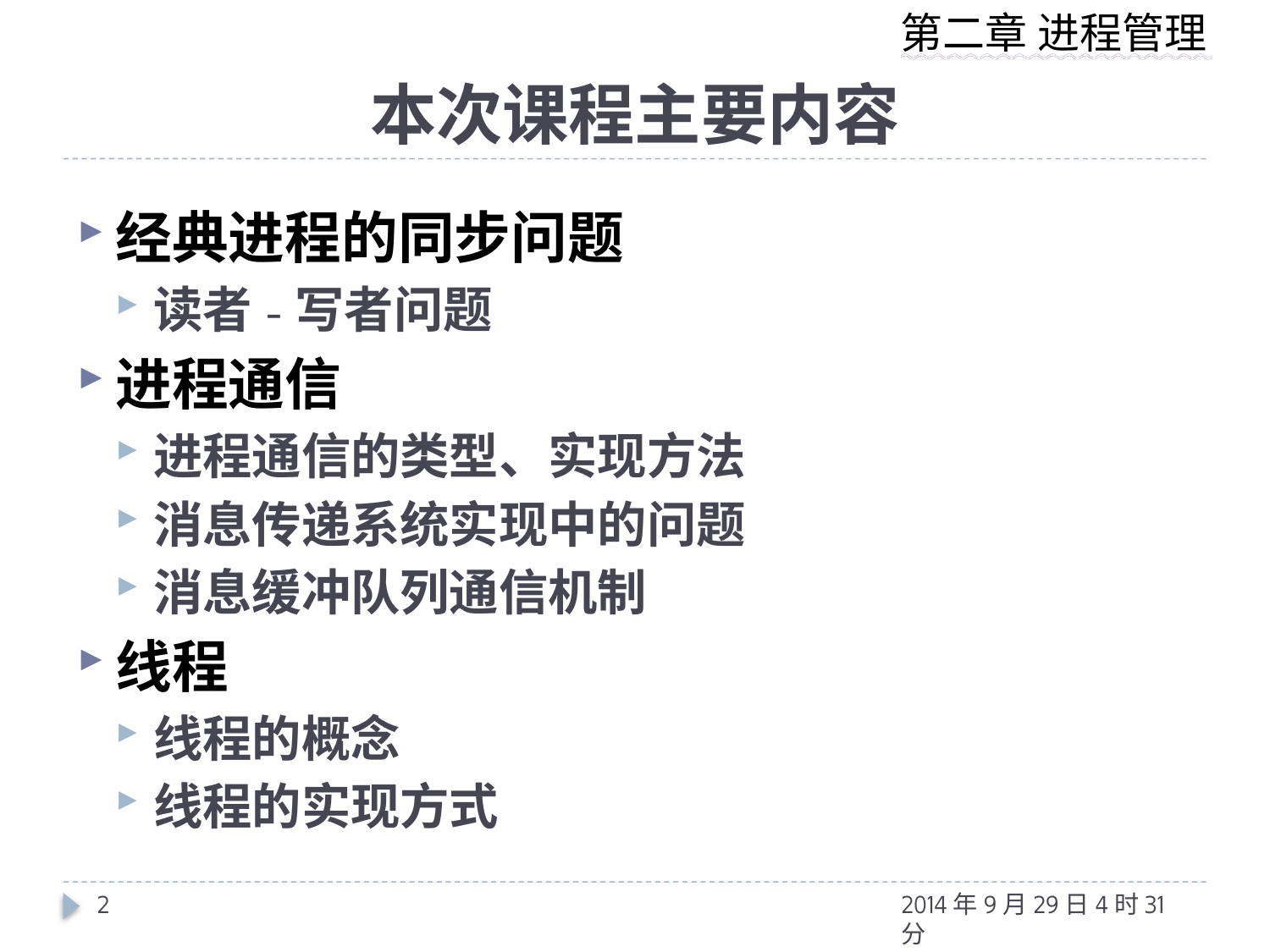

# 本次课程主要内容
经典进程的同步问题
读者-写者问题
进程通信
进程通信的类型、实现方法
消息传递系统实现中的问题
消息缓冲队列通信机制
线程
线程的概念
线程的实现方式

2
2014年9月29日4时31分